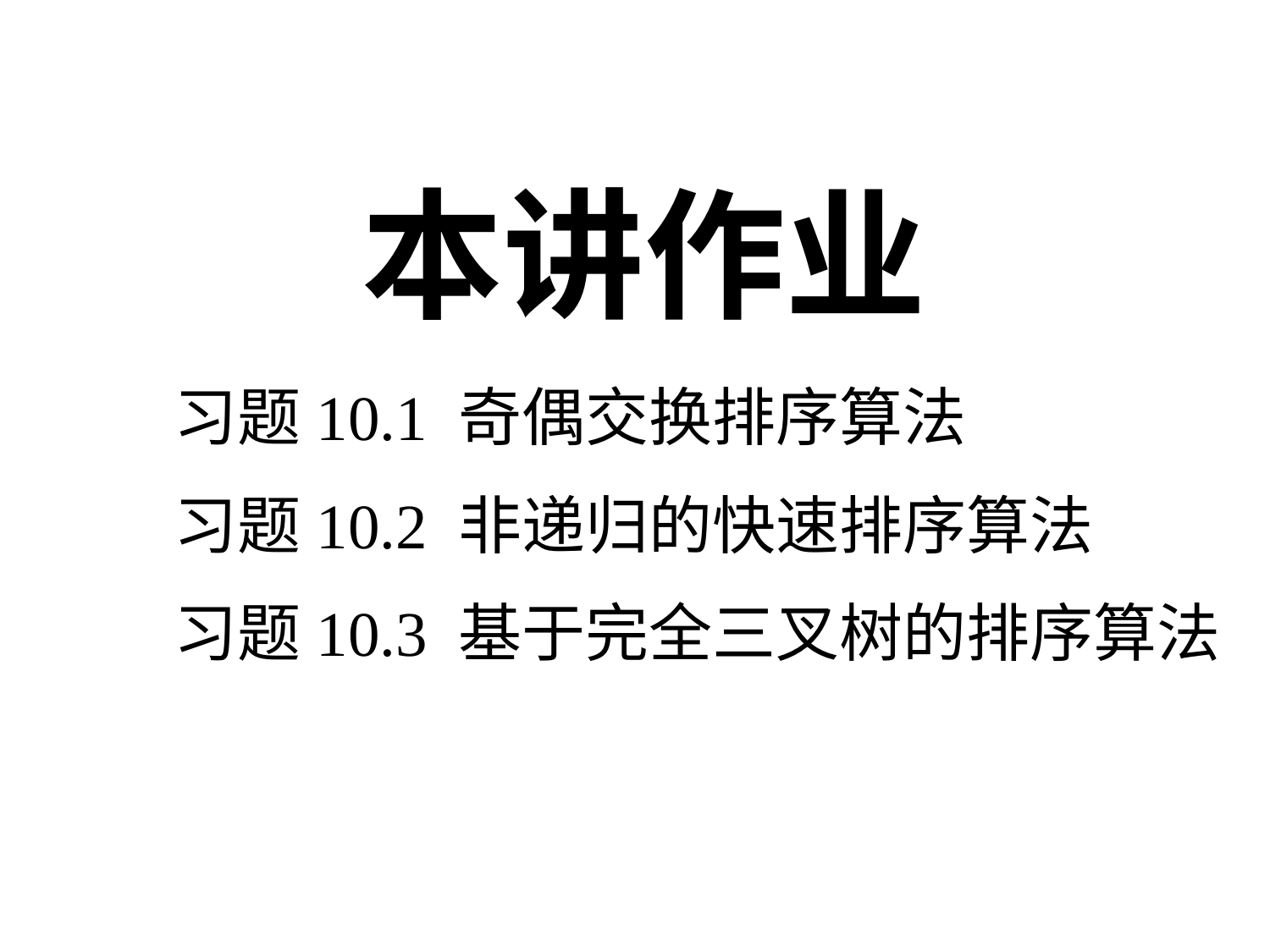

本讲作业
习题10.1 奇偶交换排序算法
习题10.2 非递归的快速排序算法
习题10.3 基于完全三叉树的排序算法